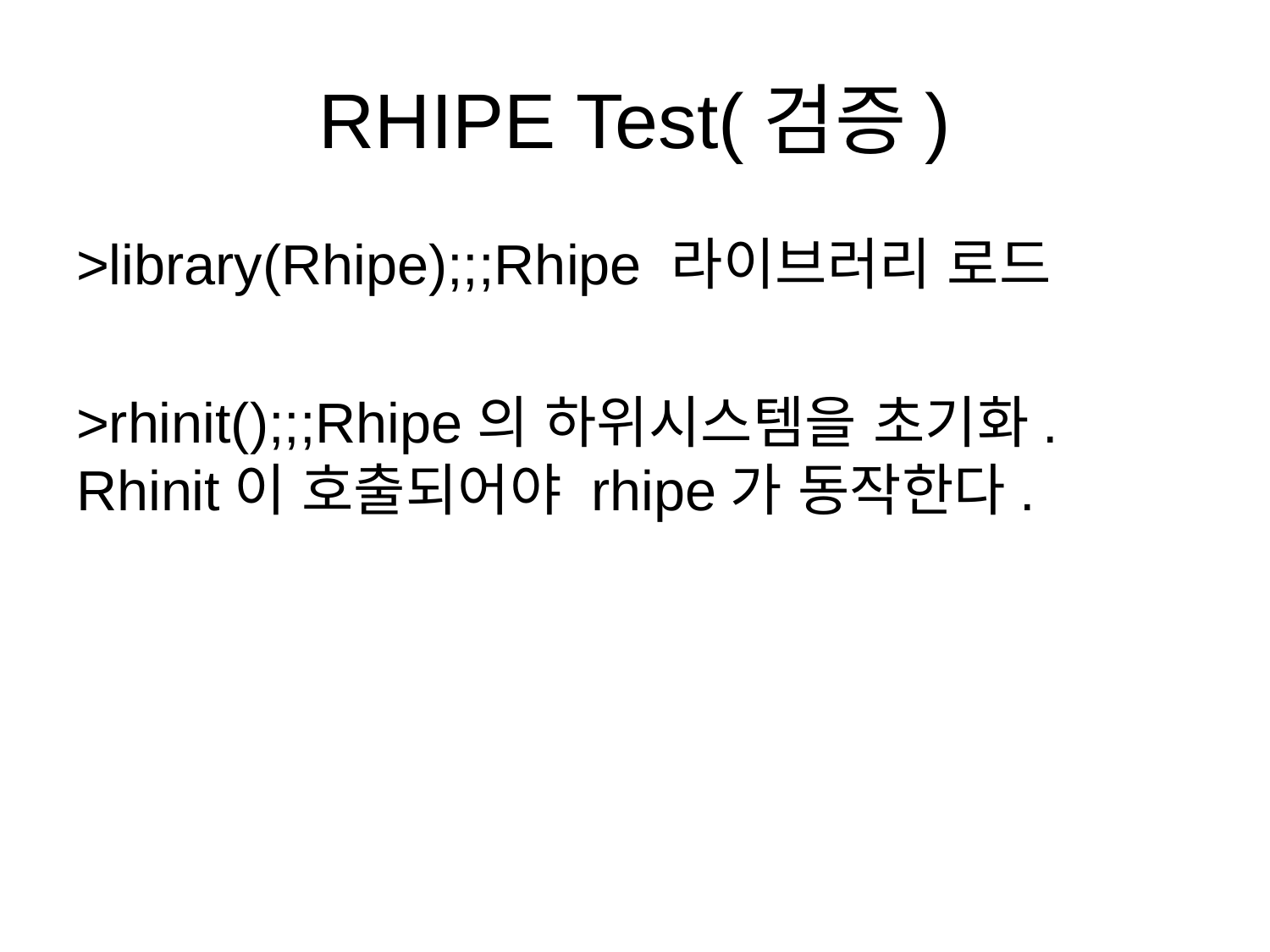

# RHIPE Test(검증)
>library(Rhipe);;;Rhipe 라이브러리 로드

>rhinit();;;Rhipe의 하위시스템을 초기화. Rhinit이 호출되어야 rhipe가 동작한다.